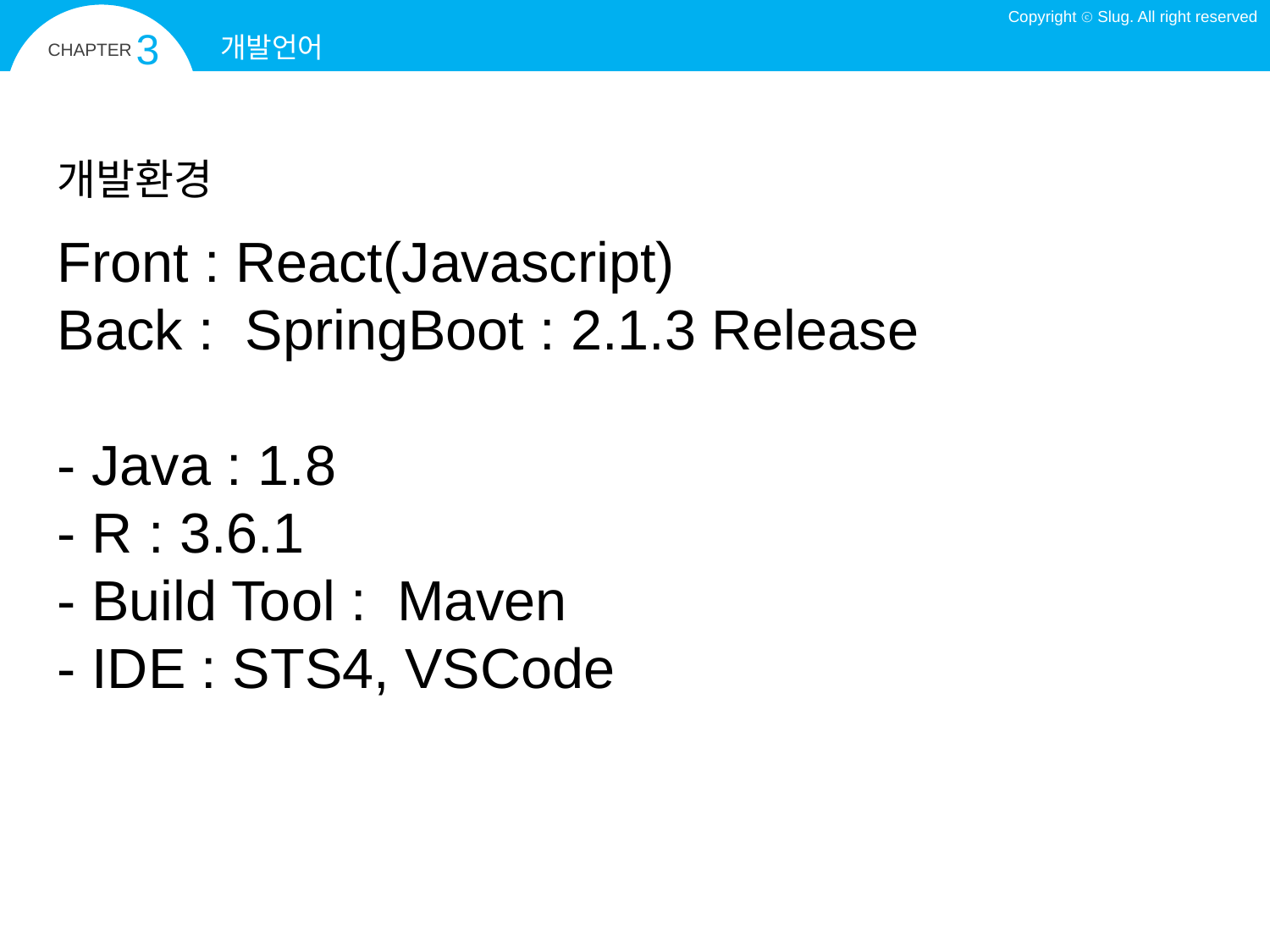

Copyright ⓒ Slug. All right reserved

3
개발언어
CHAPTER
개발환경
Front : React(Javascript)
Back :  SpringBoot : 2.1.3 Release

- Java : 1.8
- R : 3.6.1
- Build Tool :  Maven
- IDE : STS4, VSCode